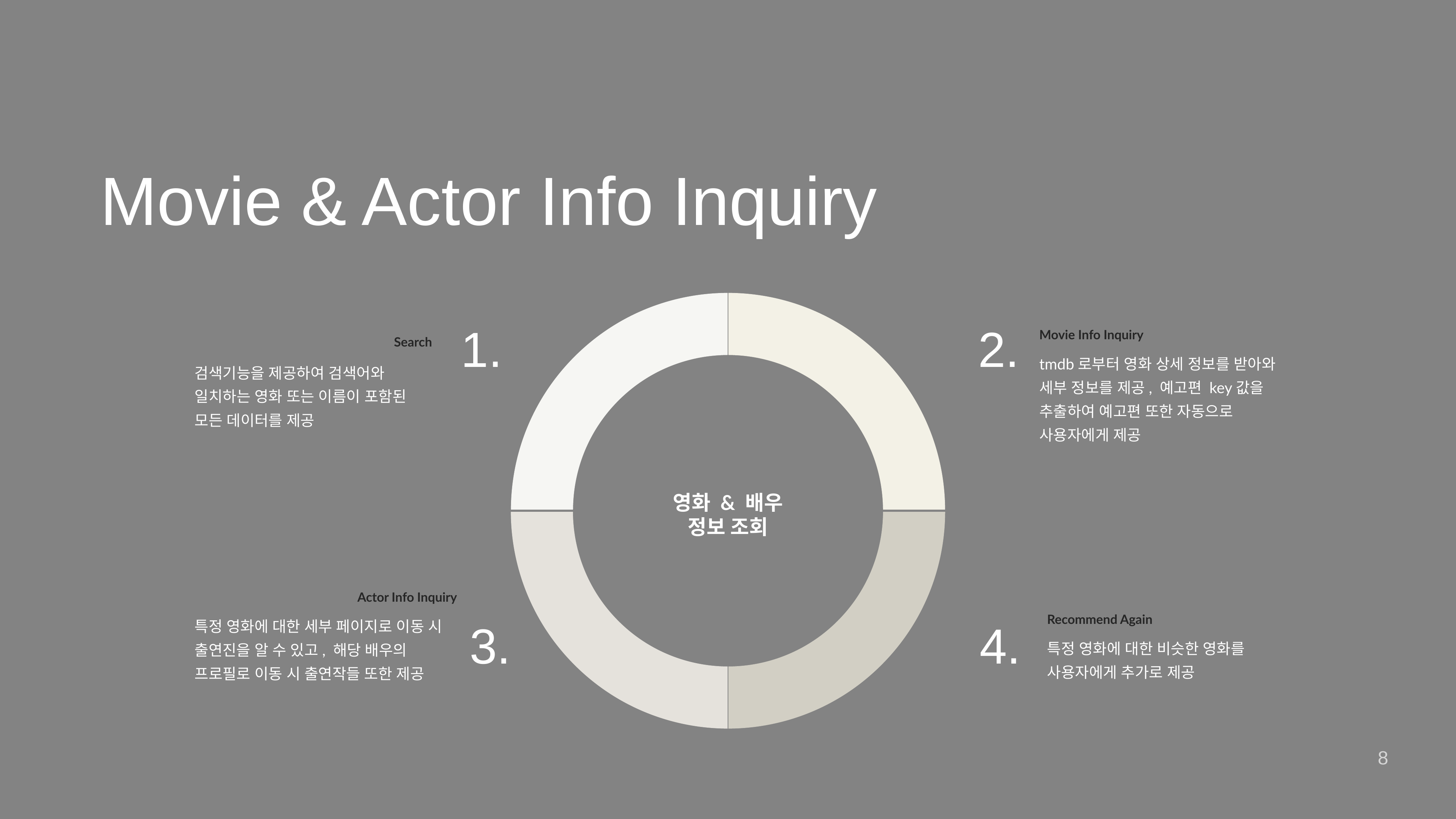

# Movie & Actor Info Inquiry

Movie Info Inquiry
1.
2.
Search
tmdb로부터 영화 상세 정보를 받아와 세부 정보를 제공, 예고편 key값을 추출하여 예고편 또한 자동으로 사용자에게 제공

검색기능을 제공하여 검색어와 일치하는 영화 또는 이름이 포함된 모든 데이터를 제공
영화 & 배우
정보 조회

Actor Info Inquiry
Recommend Again
특정 영화에 대한 세부 페이지로 이동 시 출연진을 알 수 있고, 해당 배우의 프로필로 이동 시 출연작들 또한 제공
3.
4.
특정 영화에 대한 비슷한 영화를 사용자에게 추가로 제공
8